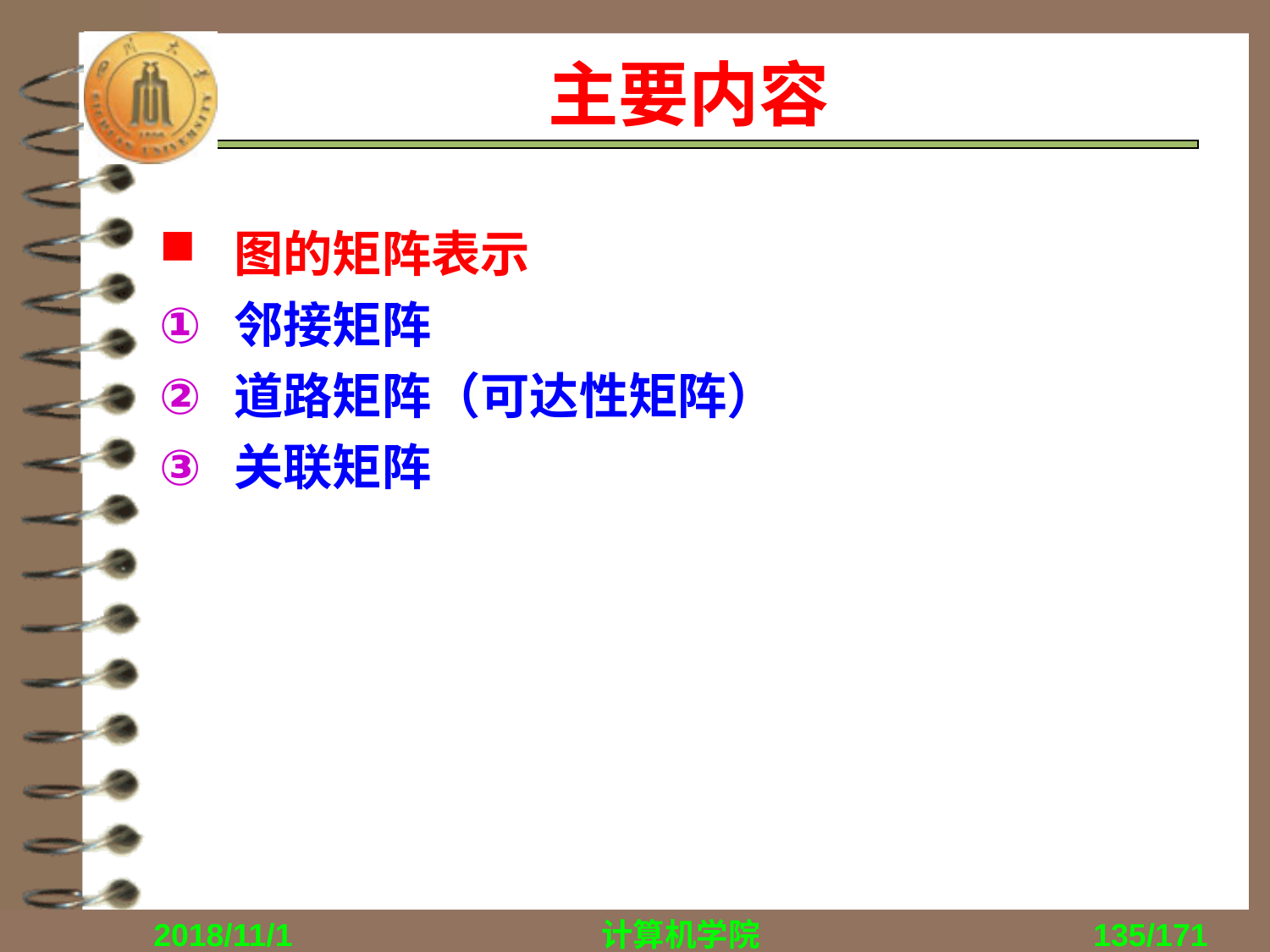

# 主要内容
图的矩阵表示
邻接矩阵
道路矩阵（可达性矩阵）
关联矩阵

2018/11/1
计算机学院
135/171